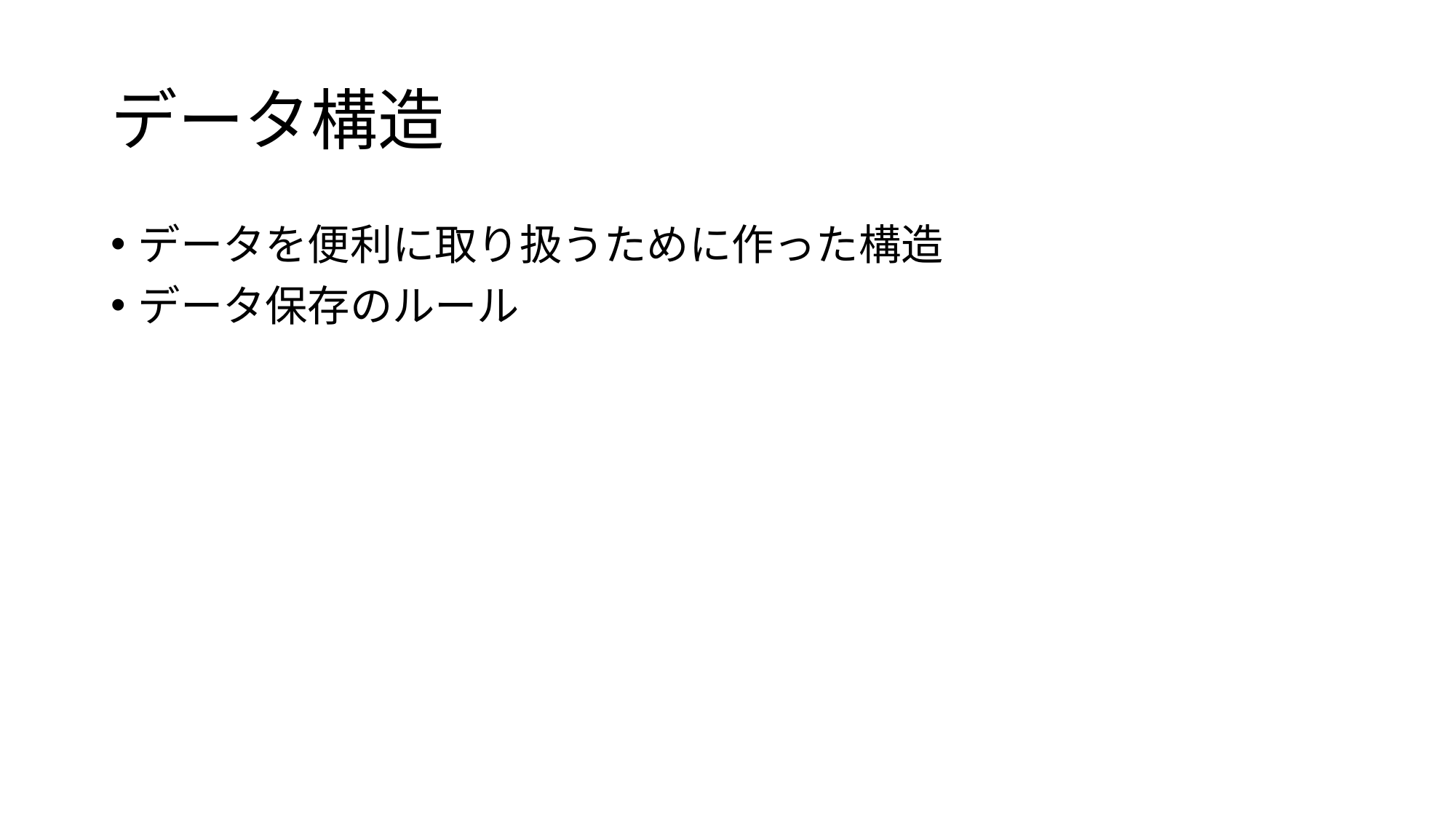

# データ構造
データを便利に取り扱うために作った構造
データ保存のルール